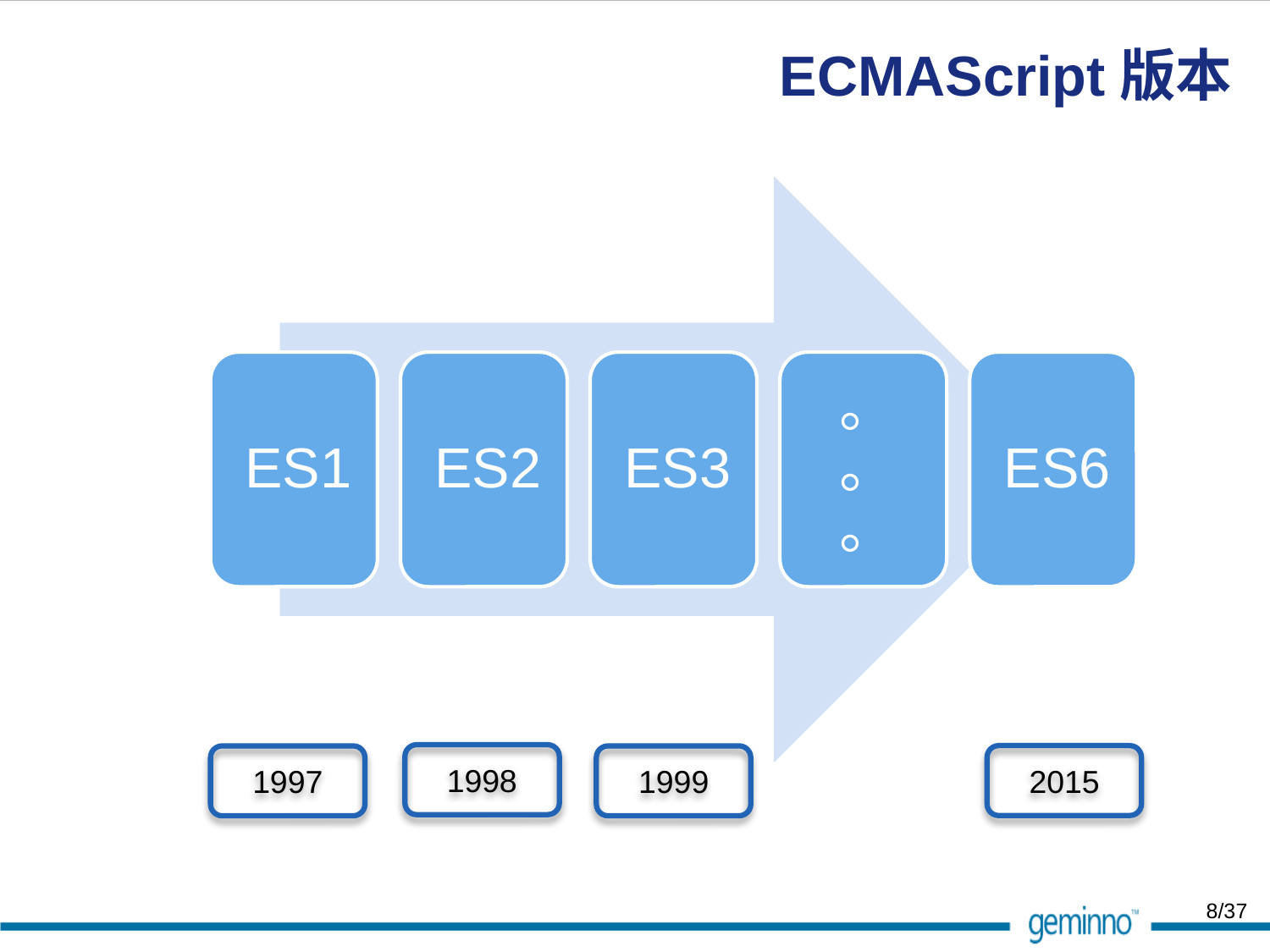

# ECMAScript版本
ES1
ES2
ES3
。。。
ES6
1998
2015
1997
1999
8/37